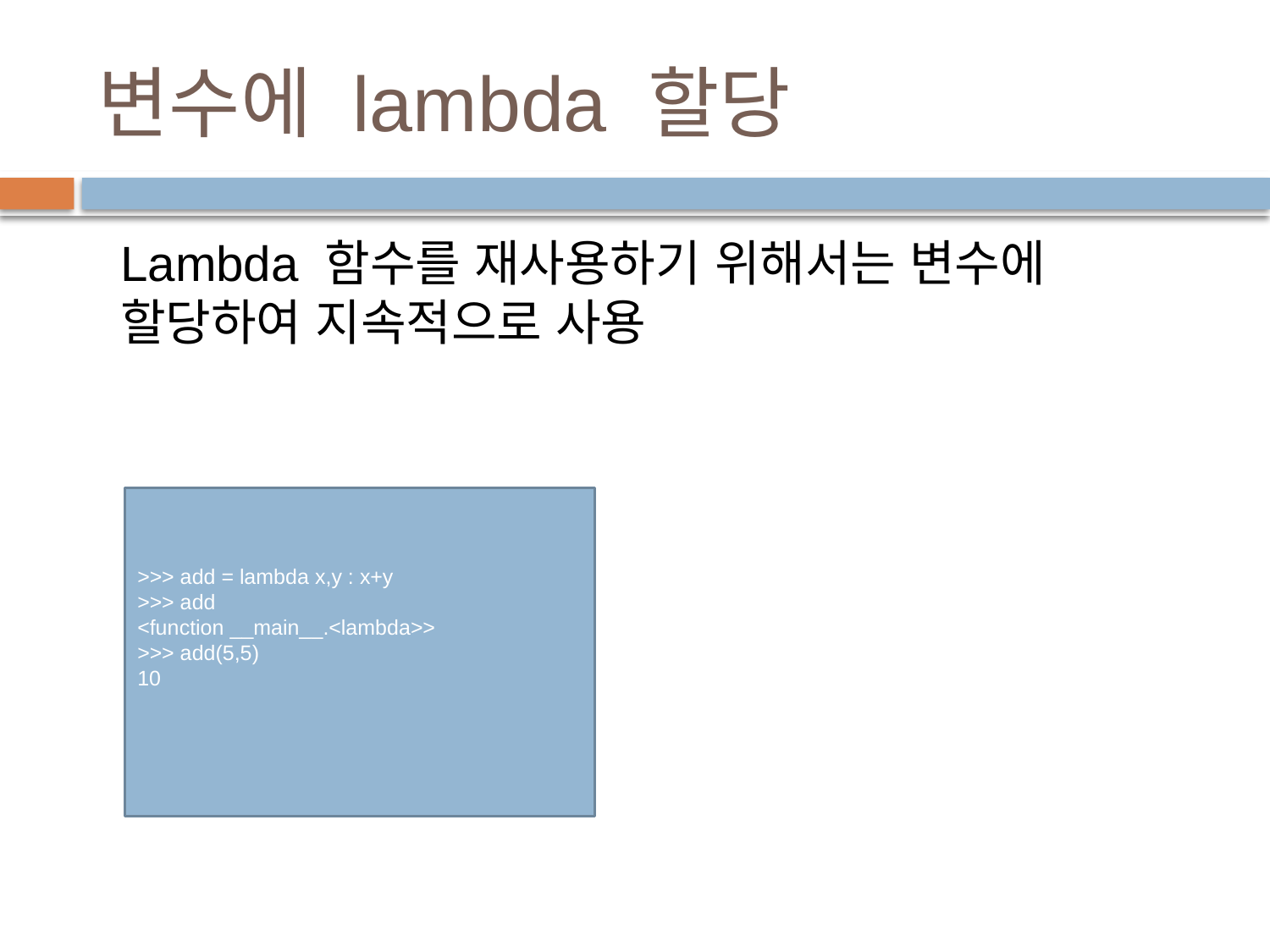

# 변수에 lambda 할당
Lambda 함수를 재사용하기 위해서는 변수에 할당하여 지속적으로 사용
>>> add = lambda x,y : x+y
>>> add
<function __main__.<lambda>>
>>> add(5,5)
10